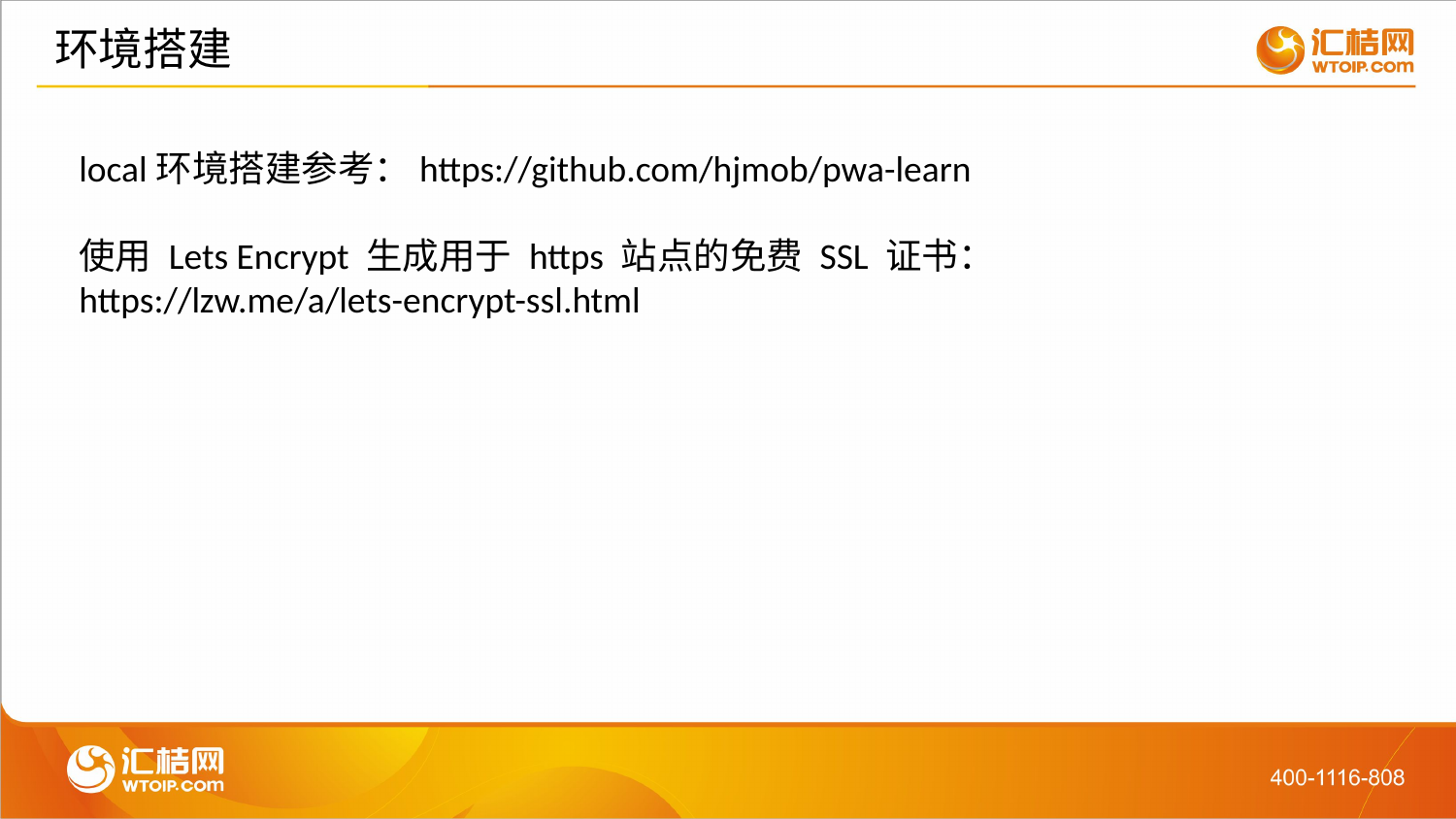

# 环境搭建
local环境搭建参考：https://github.com/hjmob/pwa-learn

使用 Lets Encrypt 生成用于 https 站点的免费 SSL 证书：
https://lzw.me/a/lets-encrypt-ssl.html